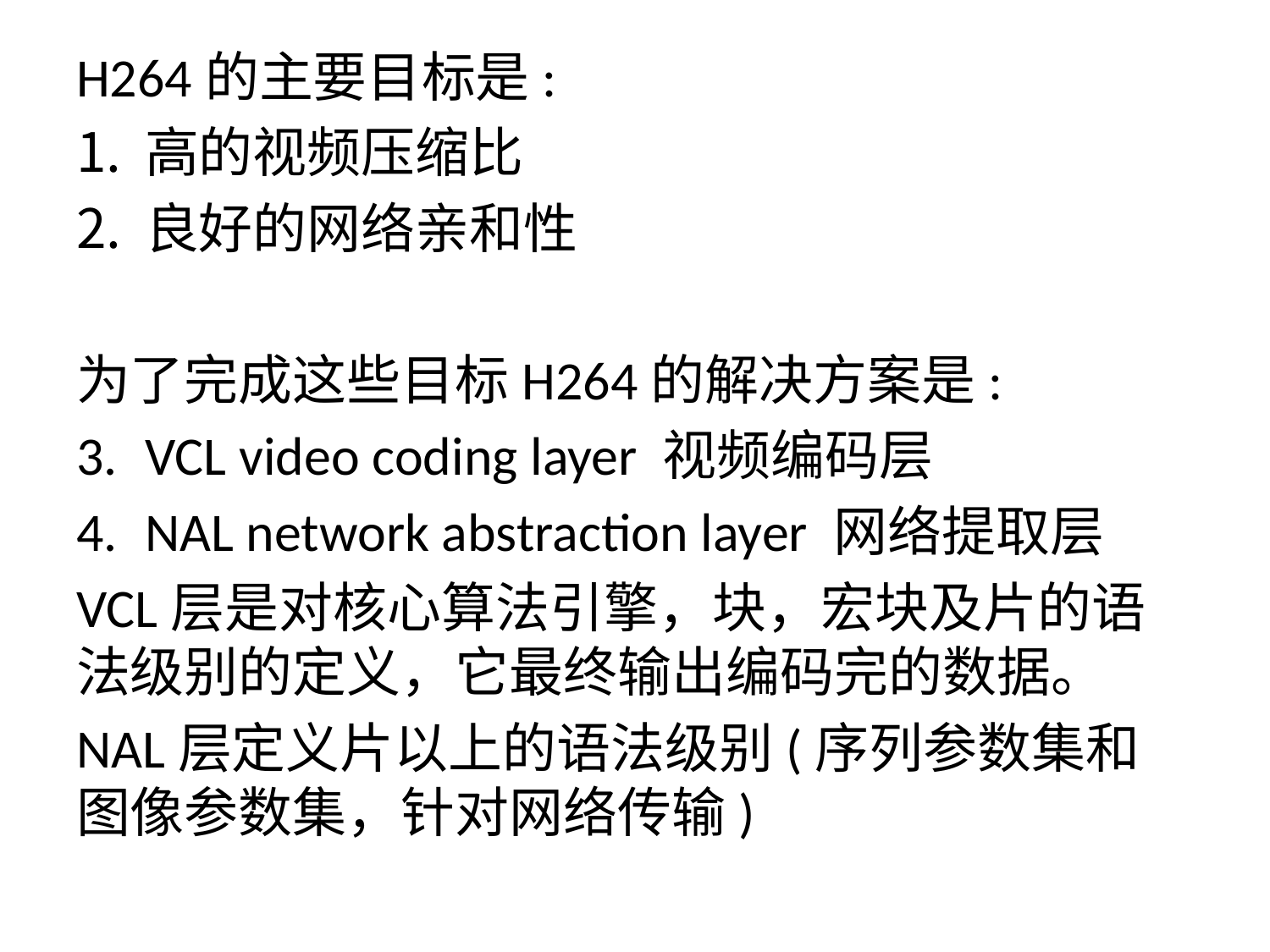

H264的主要目标是:
高的视频压缩比
良好的网络亲和性

为了完成这些目标H264的解决方案是:
VCL video coding layer 视频编码层
NAL network abstraction layer 网络提取层
VCL层是对核心算法引擎，块，宏块及片的语法级别的定义，它最终输出编码完的数据。
NAL层定义片以上的语法级别(序列参数集和图像参数集，针对网络传输)